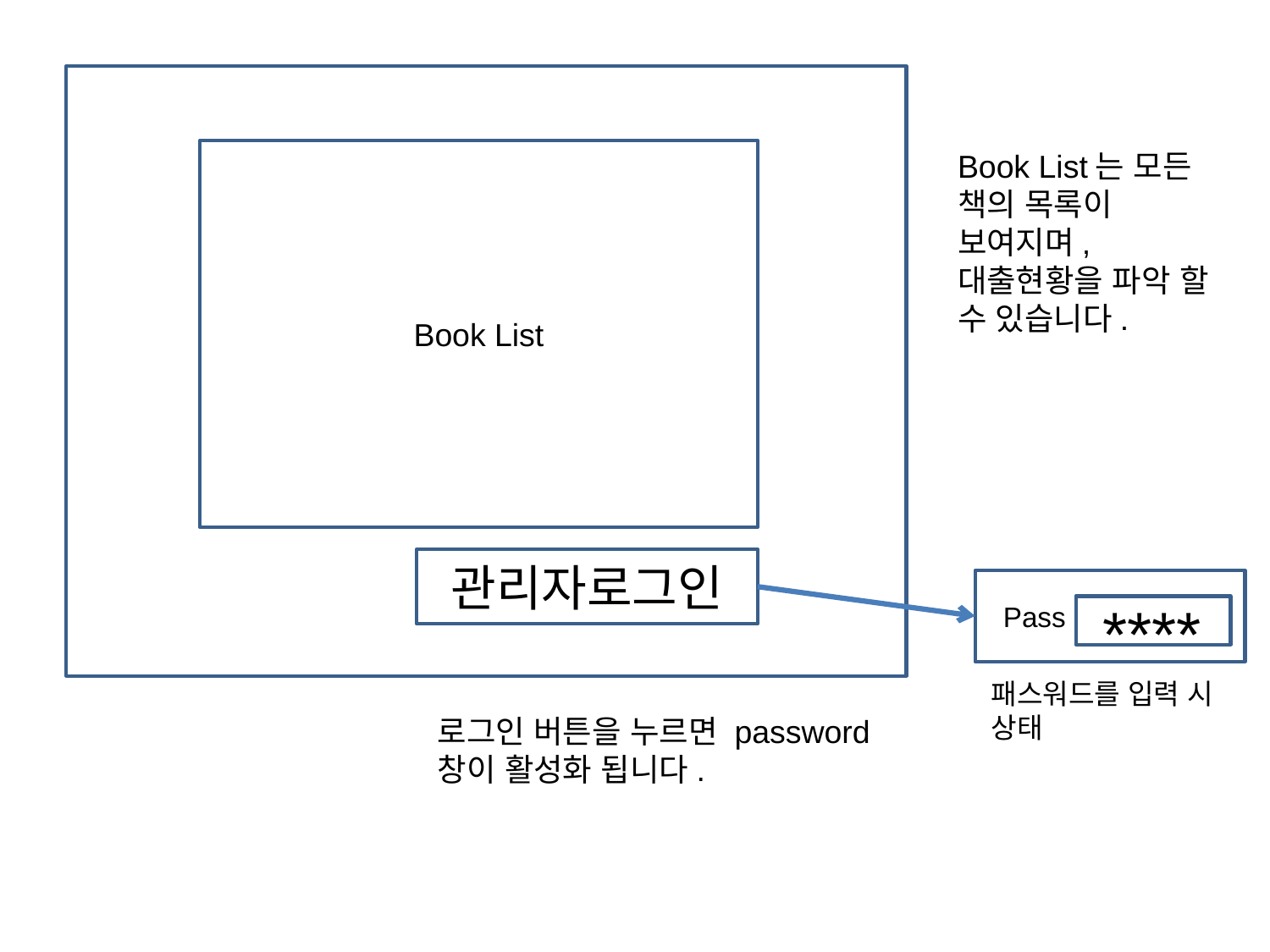

Book List
관리자로그인
Book List는 모든 책의 목록이 보여지며, 대출현황을 파악 할 수 있습니다.
  Pass
****

패스워드를 입력 시 상태
로그인 버튼을 누르면 password 창이 활성화 됩니다.